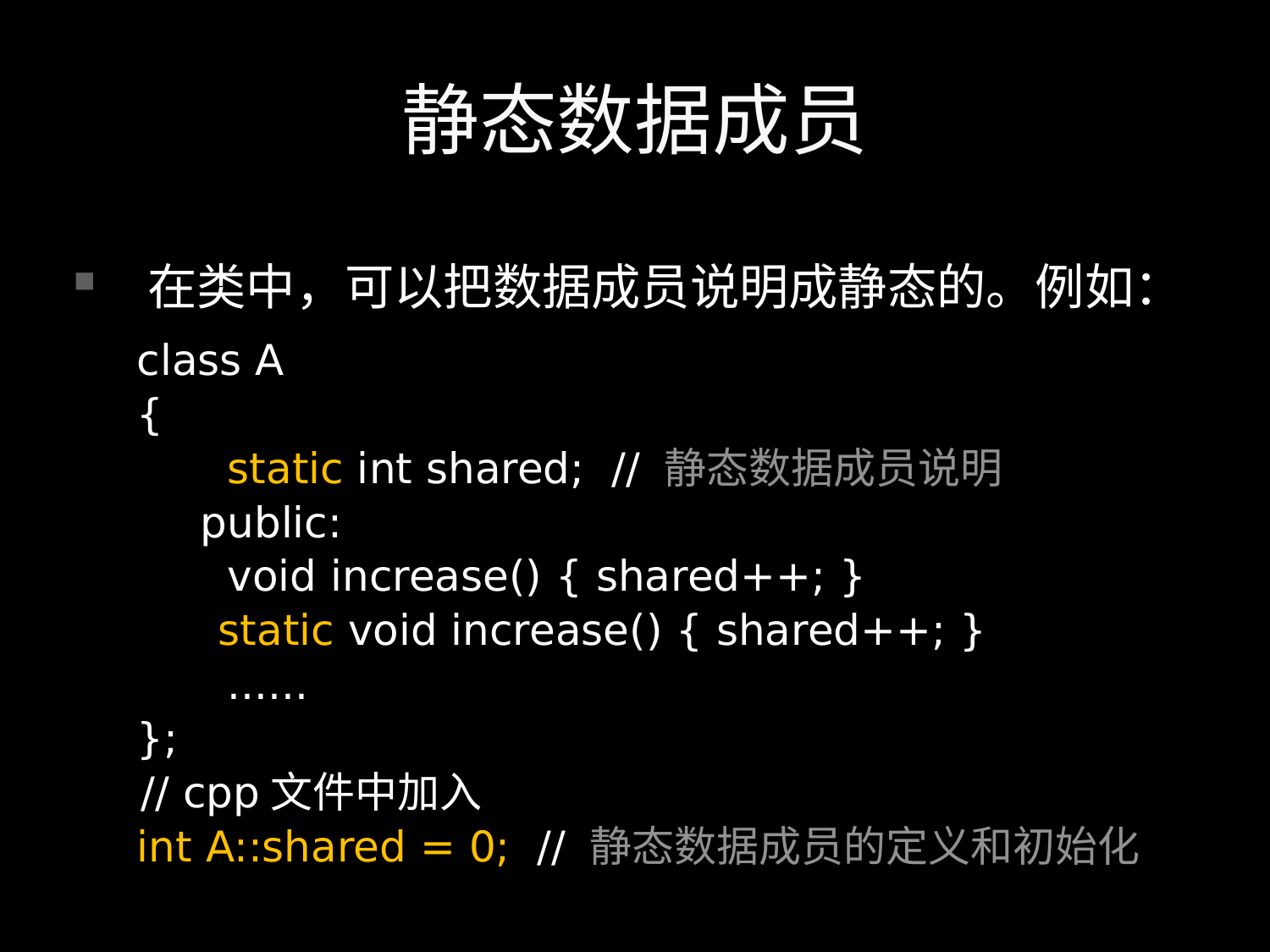

#
静态数据成员
在类中，可以把数据成员说明成静态的。例如：
class A
{
	  static int shared;  // 静态数据成员说明
	public:
	  void increase() { shared++; }
      static void increase() { shared++; }
	  ......
};
     // cpp文件中加入
int A::shared = 0;  // 静态数据成员的定义和初始化